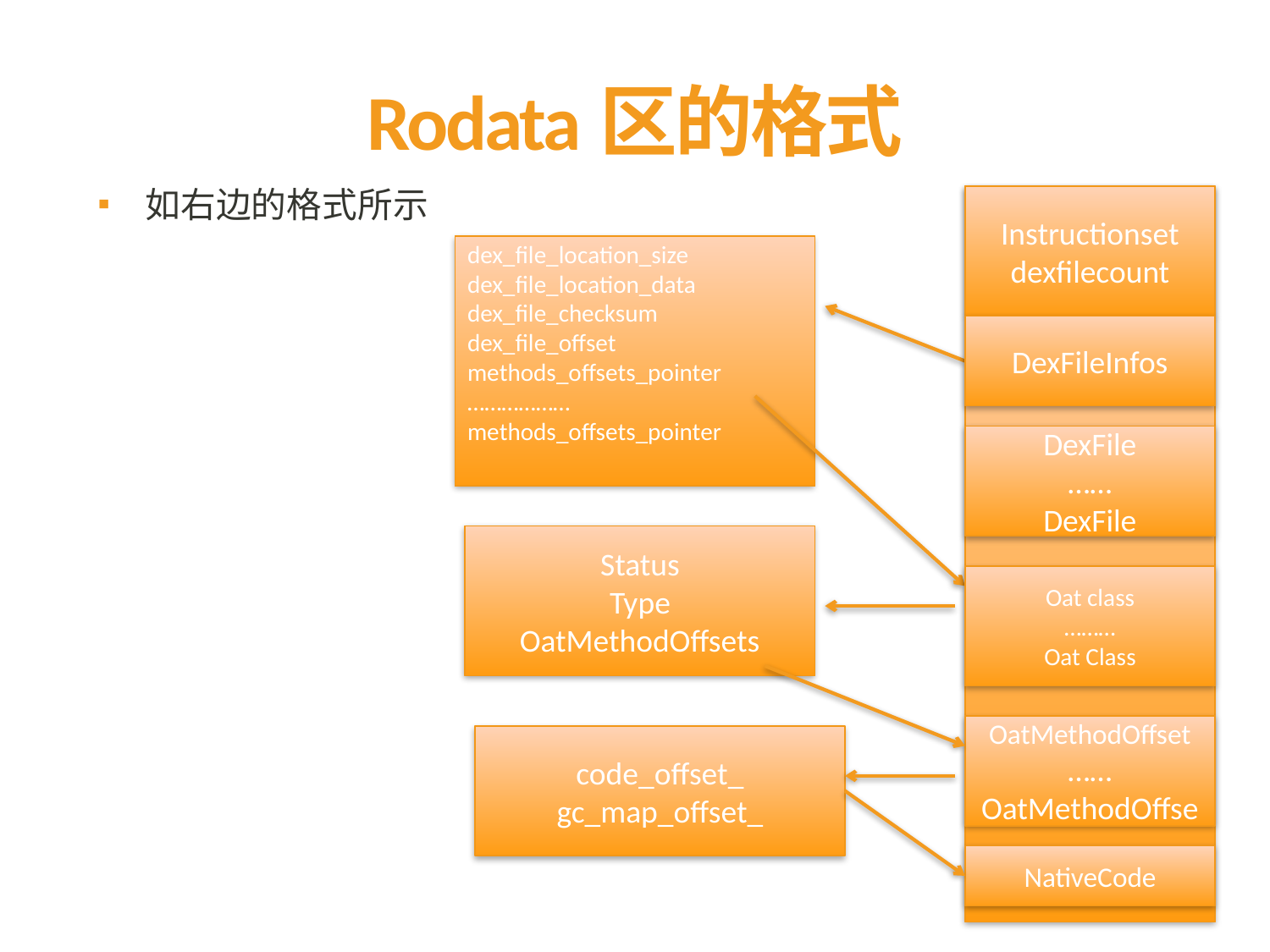

# Rodata区的格式
如右边的格式所示

Instructionset
dexfilecount
DexFileInfos
DexFile
……
DexFile
Oat class
………
Oat Class
OatMethodOffset
……
OatMethodOffse
NativeCode
dex_file_location_size
dex_file_location_data
dex_file_checksum
dex_file_offset
methods_offsets_pointer
………………
methods_offsets_pointer

Status
Type
OatMethodOffsets
code_offset_
gc_map_offset_